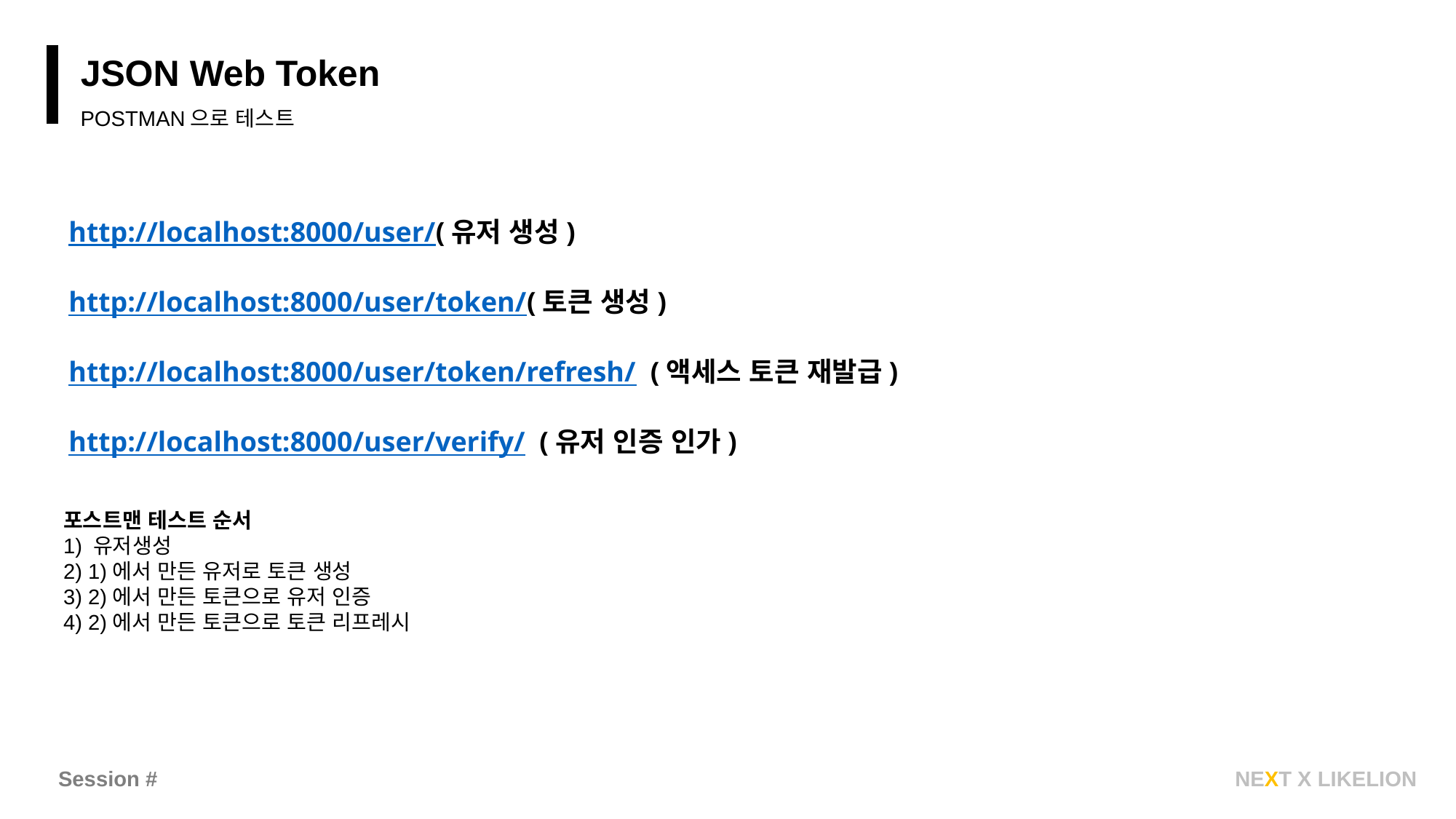

과제
JSON Web Token

POSTMAN으로 테스트
http://localhost:8000/user/(유저 생성)

http://localhost:8000/user/token/(토큰 생성)

http://localhost:8000/user/token/refresh/  (액세스 토큰 재발급)

http://localhost:8000/user/verify/  (유저 인증 인가)

포스트맨 테스트 순서
1) 유저생성
2) 1)에서 만든 유저로 토큰 생성
3) 2)에서 만든 토큰으로 유저 인증
4) 2)에서 만든 토큰으로 토큰 리프레시
Session #
NEXT X LIKELION